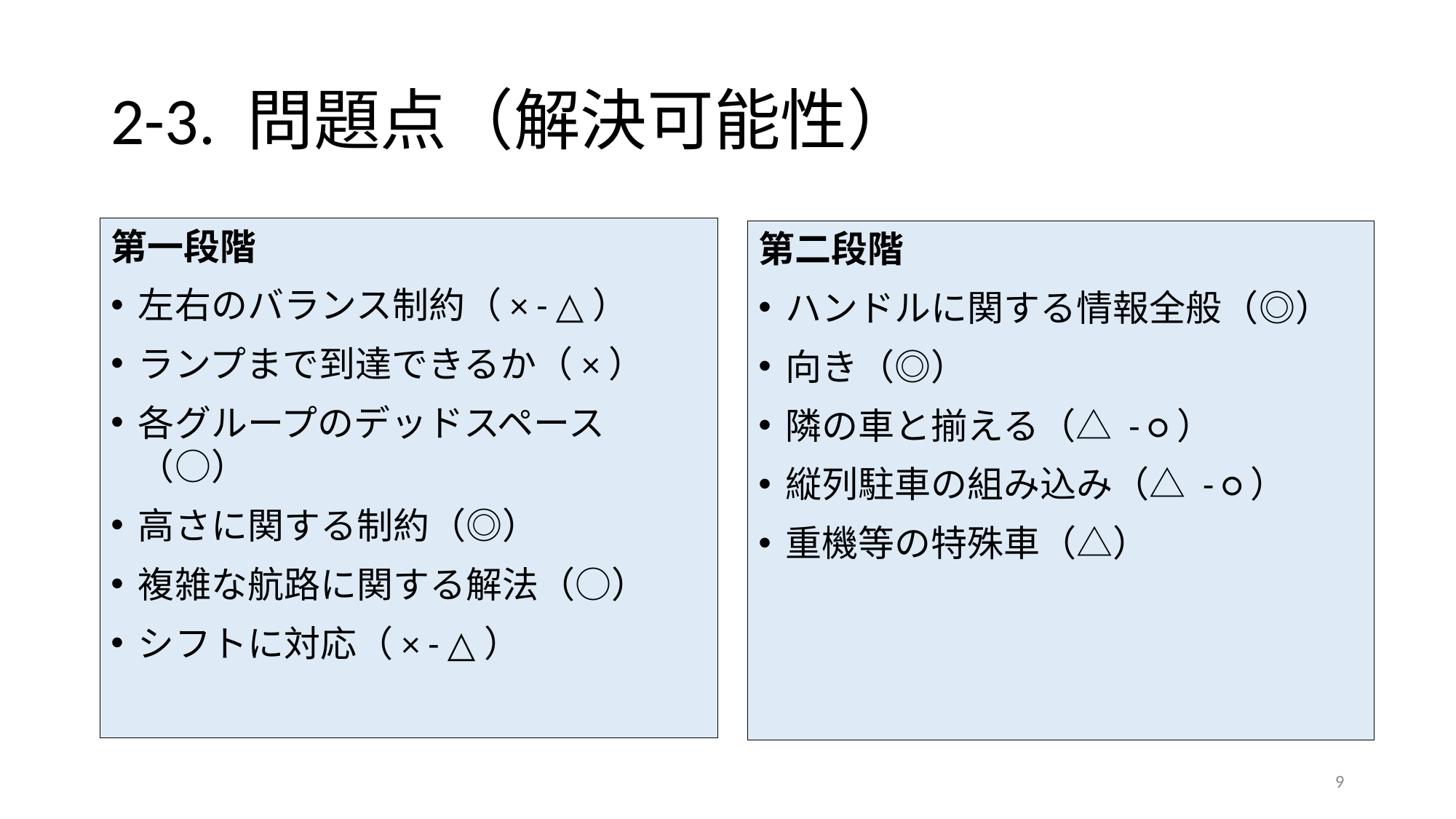

# 2-3. 問題点（解決可能性）
第一段階
左右のバランス制約（× - △）
ランプまで到達できるか（×）
各グループのデッドスペース（○）
高さに関する制約（◎）
複雑な航路に関する解法（○）
シフトに対応（× - △）
第二段階
ハンドルに関する情報全般（◎）
向き（◎）
隣の車と揃える（△ - ○）
縦列駐車の組み込み（△ - ○）
重機等の特殊車（△）
9